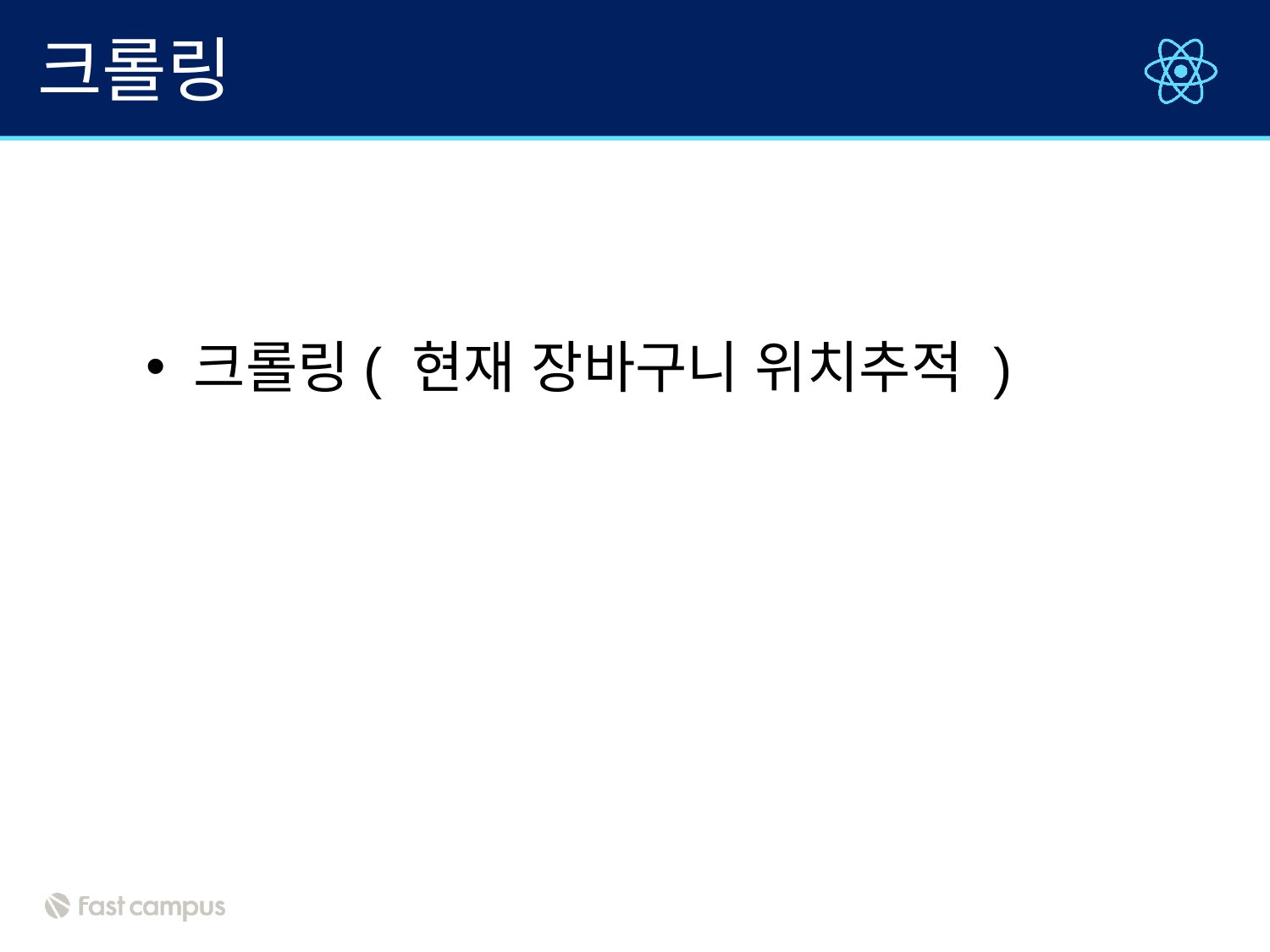

# 크롤링

크롤링( 현재 장바구니 위치추적 )